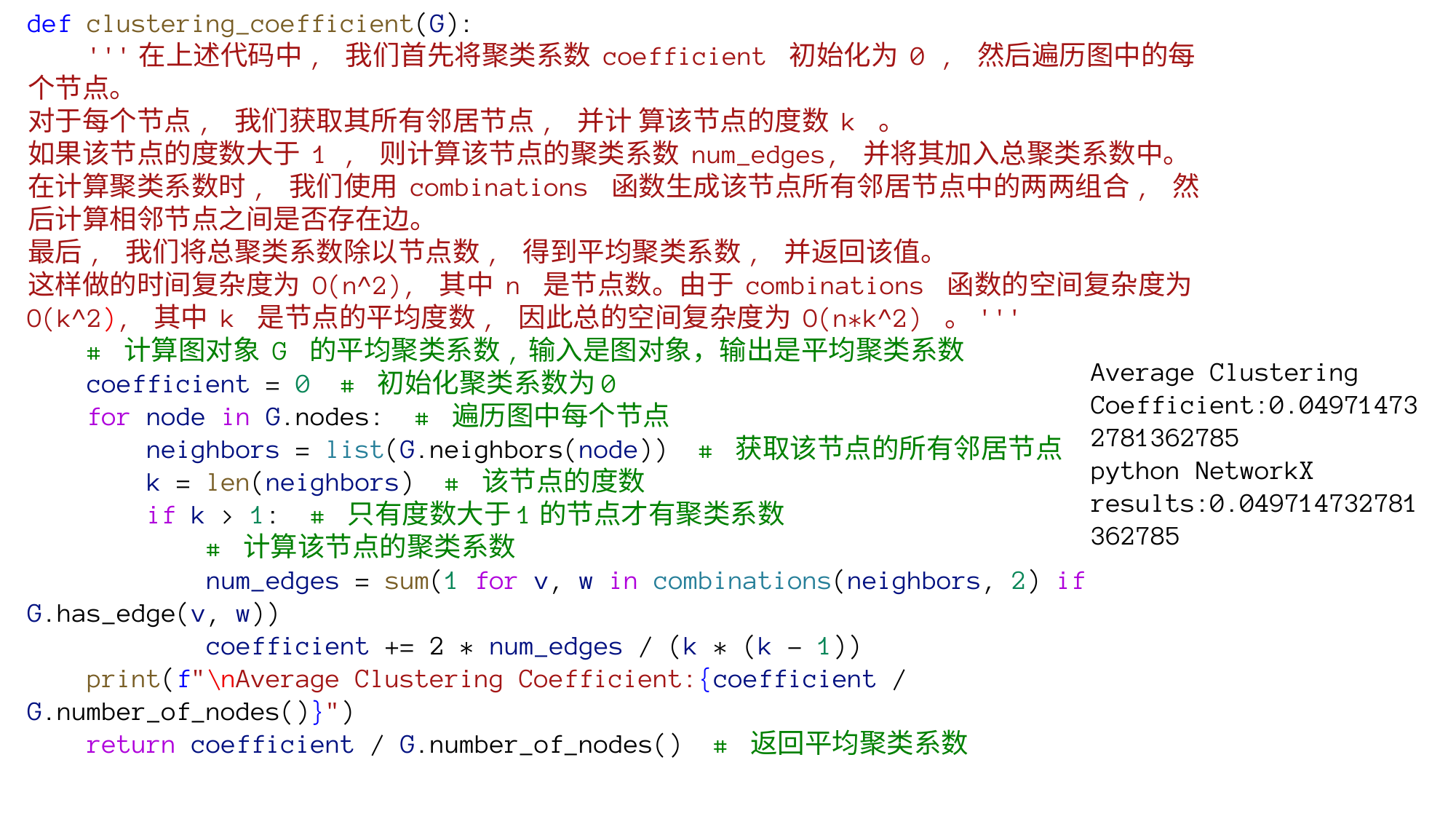

def clustering_coefficient(G):
    '''在上述代码中, 我们首先将聚类系数 coefficient 初始化为 0 , 然后遍历图中的每个节点。
对于每个节点, 我们获取其所有邻居节点, 并计 算该节点的度数 k 。
如果该节点的度数大于 1 , 则计算该节点的聚类系数 num_edges, 并将其加入总聚类系数中。
在计算聚类系数时, 我们使用 combinations 函数生成该节点所有邻居节点中的两两组合, 然后计算相邻节点之间是否存在边。
最后, 我们将总聚类系数除以节点数, 得到平均聚类系数, 并返回该值。
这样做的时间复杂度为 O(n^2), 其中 n 是节点数。由于 combinations 函数的空间复杂度为 O(k^2), 其中 k 是节点的平均度数, 因此总的空间复杂度为 O(n*k^2) 。'''
    # 计算图对象 G 的平均聚类系数,输入是图对象，输出是平均聚类系数
    coefficient = 0  # 初始化聚类系数为0
    for node in G.nodes:  # 遍历图中每个节点
        neighbors = list(G.neighbors(node))  # 获取该节点的所有邻居节点
        k = len(neighbors)  # 该节点的度数
        if k > 1:  # 只有度数大于1的节点才有聚类系数
            # 计算该节点的聚类系数
            num_edges = sum(1 for v, w in combinations(neighbors, 2) if G.has_edge(v, w))
            coefficient += 2 * num_edges / (k * (k - 1))
    print(f"\nAverage Clustering Coefficient:{coefficient / G.number_of_nodes()}")
    return coefficient / G.number_of_nodes()  # 返回平均聚类系数
Average Clustering Coefficient:0.049714732781362785
python NetworkX results:0.049714732781362785